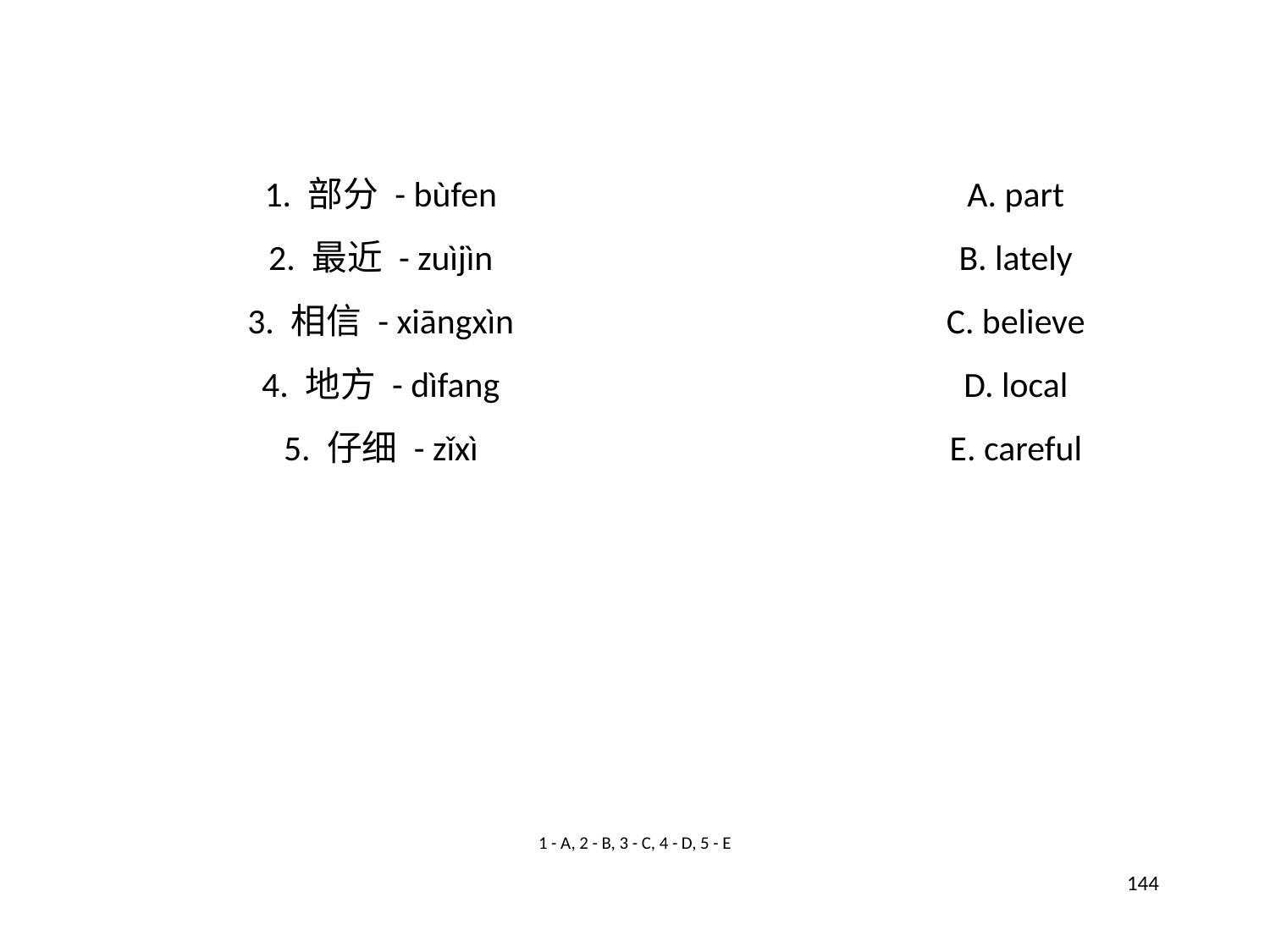

1. 部分 - bùfen

A. part

2. 最近 - zuìjìn

B. lately

3. 相信 - xiāngxìn

C. believe

4. 地方 - dìfang

D. local

5. 仔细 - zǐxì

E. careful
1 - A, 2 - B, 3 - C, 4 - D, 5 - E

144